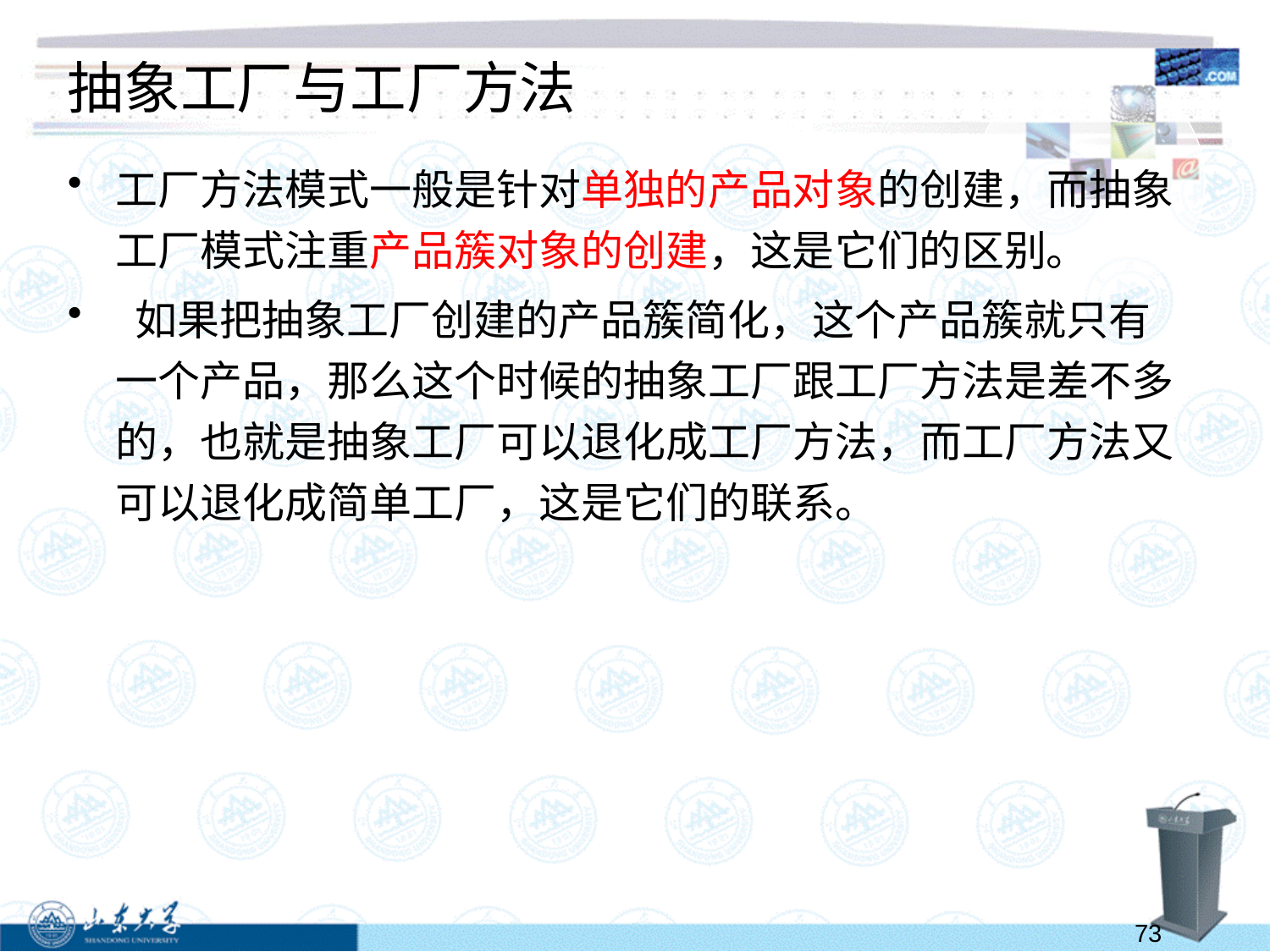

# 抽象工厂与工厂方法
工厂方法模式一般是针对单独的产品对象的创建，而抽象工厂模式注重产品簇对象的创建，这是它们的区别。
 如果把抽象工厂创建的产品簇简化，这个产品簇就只有一个产品，那么这个时候的抽象工厂跟工厂方法是差不多的，也就是抽象工厂可以退化成工厂方法，而工厂方法又可以退化成简单工厂，这是它们的联系。
73